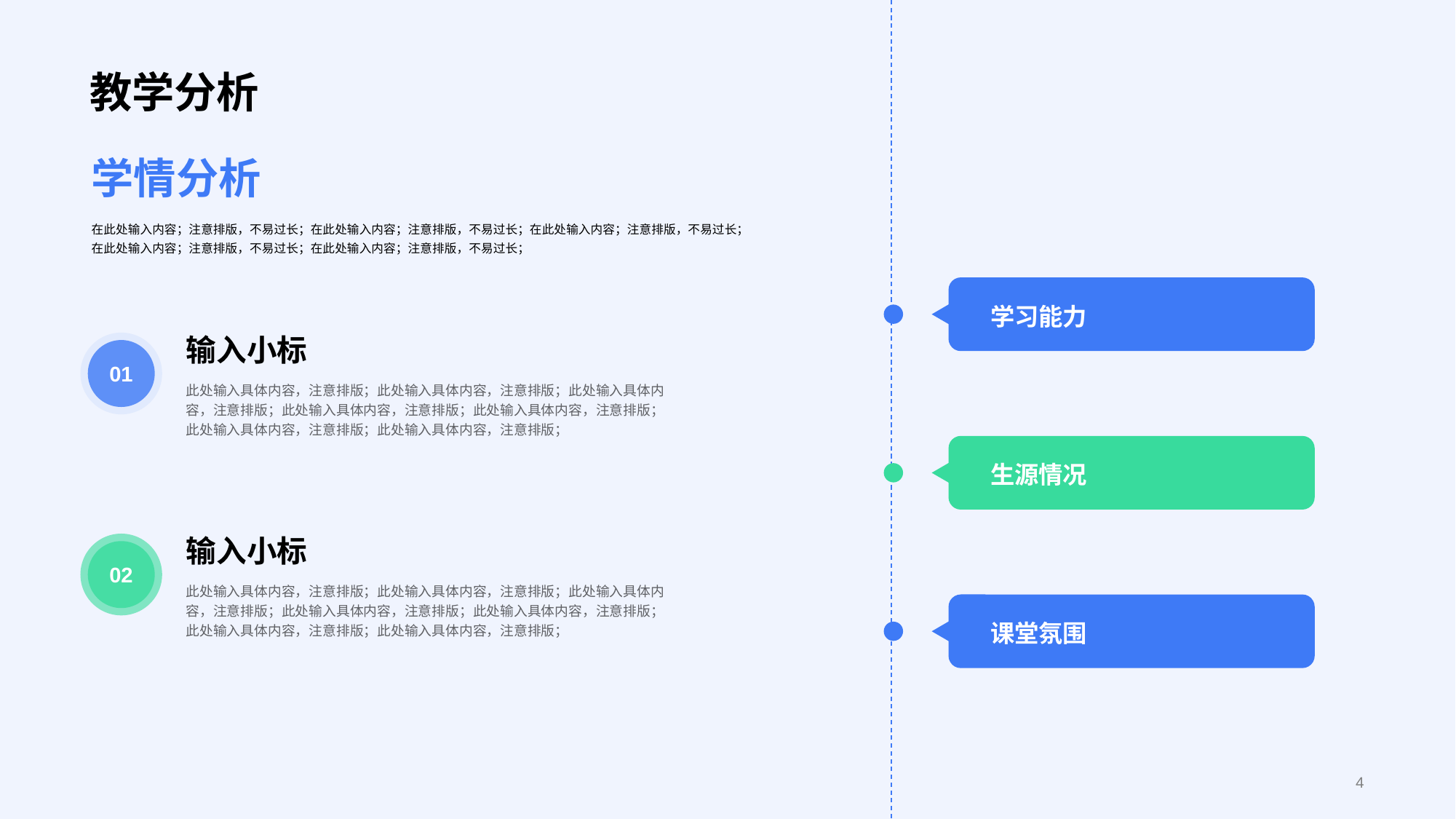

# 教学分析
学情分析
在此处输入内容；注意排版，不易过长；在此处输入内容；注意排版，不易过长；在此处输入内容；注意排版，不易过长；
在此处输入内容；注意排版，不易过长；在此处输入内容；注意排版，不易过长；

学习能力
输入小标

01
此处输入具体内容，注意排版；此处输入具体内容，注意排版；此处输入具体内容，注意排版；此处输入具体内容，注意排版；此处输入具体内容，注意排版；此处输入具体内容，注意排版；此处输入具体内容，注意排版；

生源情况
输入小标

02
此处输入具体内容，注意排版；此处输入具体内容，注意排版；此处输入具体内容，注意排版；此处输入具体内容，注意排版；此处输入具体内容，注意排版；此处输入具体内容，注意排版；此处输入具体内容，注意排版；

课堂氛围
4